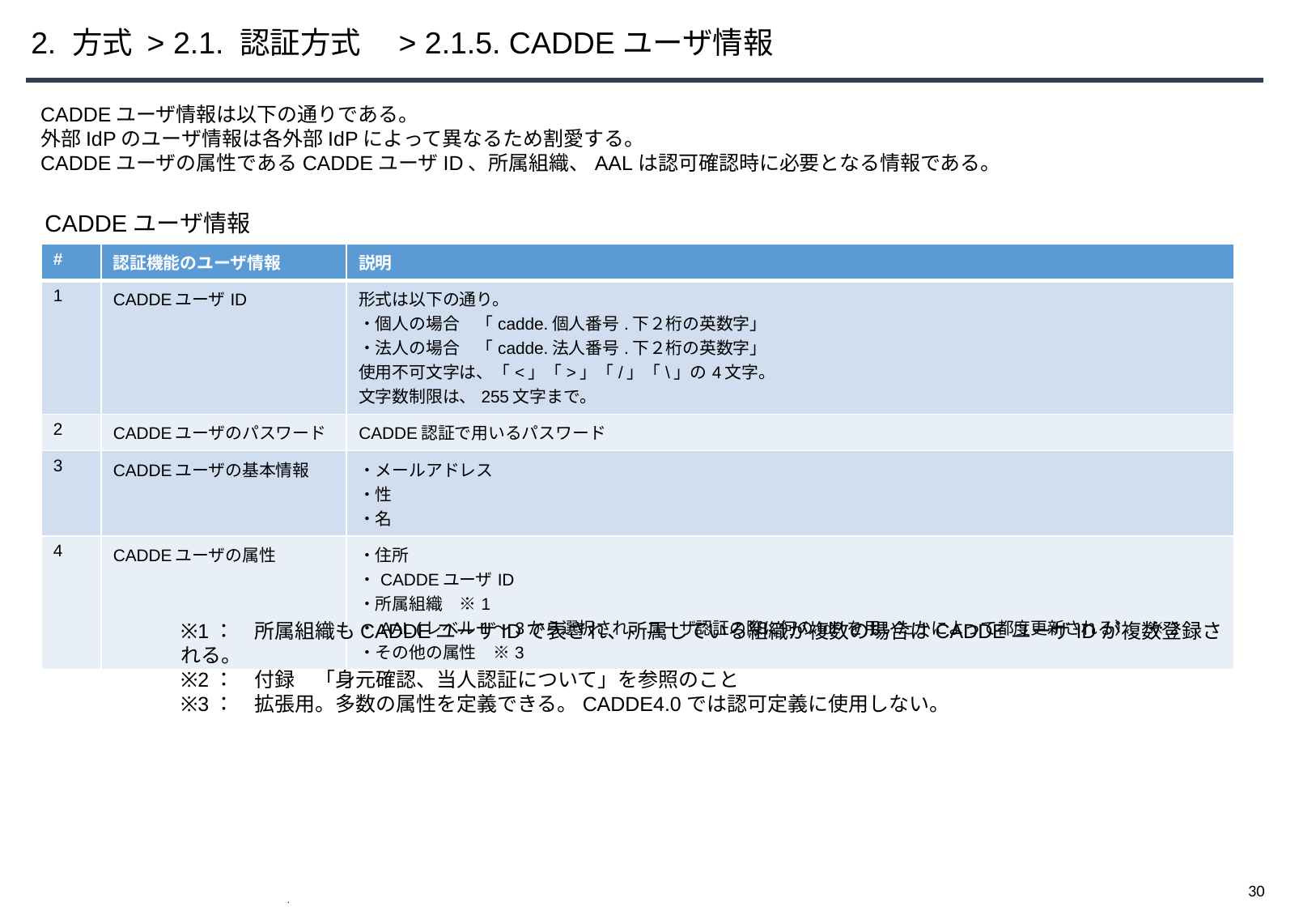

# 2. 方式 > 2.1. 認証方式　> 2.1.5. CADDEユーザ情報
CADDEユーザ情報は以下の通りである。
外部IdPのユーザ情報は各外部IdPによって異なるため割愛する。
CADDEユーザの属性であるCADDEユーザID、所属組織、AALは認可確認時に必要となる情報である。
CADDEユーザ情報
| # | 認証機能のユーザ情報 | 説明 |
| --- | --- | --- |
| 1 | CADDEユーザID | 形式は以下の通り。 ・個人の場合　「cadde.個人番号.下２桁の英数字」 ・法人の場合　「cadde.法人番号.下２桁の英数字」 使用不可文字は、「<」「>」「/」「\」の4文字。 文字数制限は、255文字まで。 |
| 2 | CADDEユーザのパスワード | CADDE認証で用いるパスワード |
| 3 | CADDEユーザの基本情報 | ・メールアドレス ・性 ・名 |
| 4 | CADDEユーザの属性 | ・住所 ・CADDEユーザID ・所属組織　※1 ・AAL (レベル1～3から選択され、ユーザ認証の際に何のIdPを用いたかによって都度更新される）　※2 ・その他の属性　※3 |
※1：　所属組織もCADDEユーザIDで表され、所属している組織が複数の場合はCADDEユーザIDが複数登録される。
※2：　付録　「身元確認、当人認証について」を参照のこと
※3：　拡張用。多数の属性を定義できる。CADDE4.0では認可定義に使用しない。